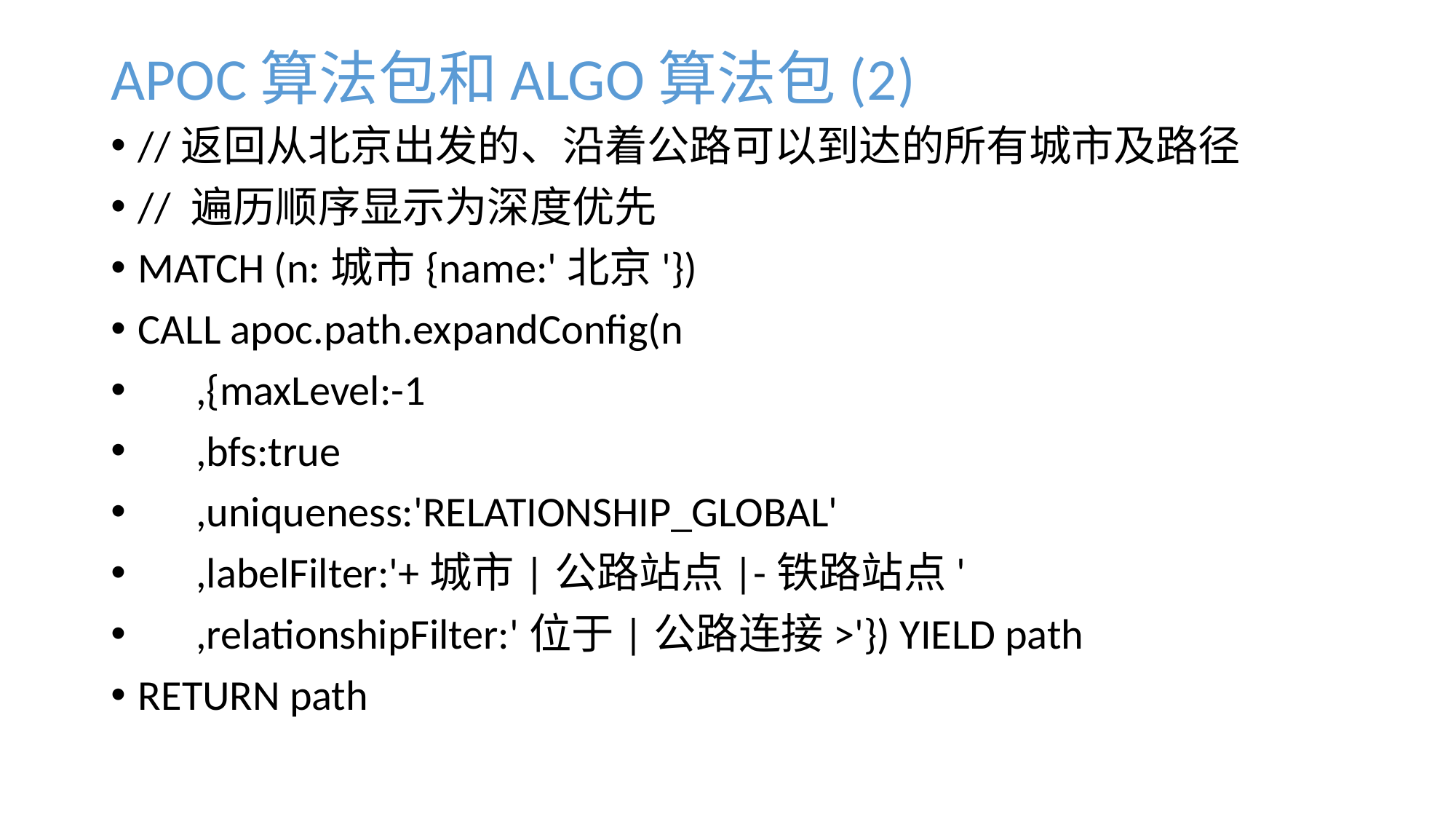

# APOC算法包和ALGO算法包(2)
//返回从北京出发的、沿着公路可以到达的所有城市及路径
// 遍历顺序显示为深度优先
MATCH (n:城市{name:'北京'})
CALL apoc.path.expandConfig(n
      ,{maxLevel:-1
      ,bfs:true
      ,uniqueness:'RELATIONSHIP_GLOBAL'
      ,labelFilter:'+城市|公路站点|-铁路站点'
      ,relationshipFilter:'位于|公路连接>'}) YIELD path
RETURN path